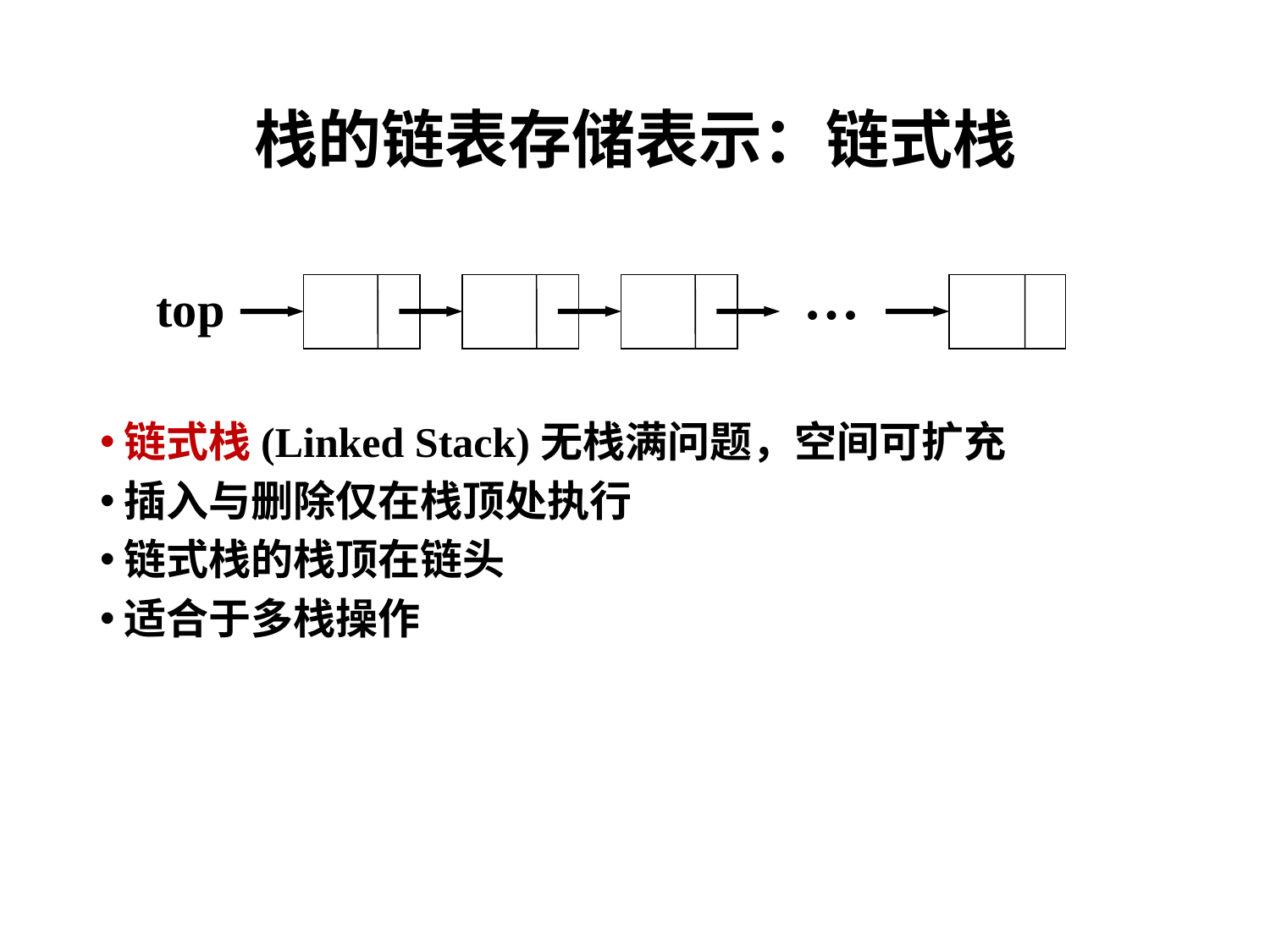

# 栈的链表存储表示：链式栈
…
top

链式栈(Linked Stack)无栈满问题，空间可扩充
插入与删除仅在栈顶处执行
链式栈的栈顶在链头
适合于多栈操作